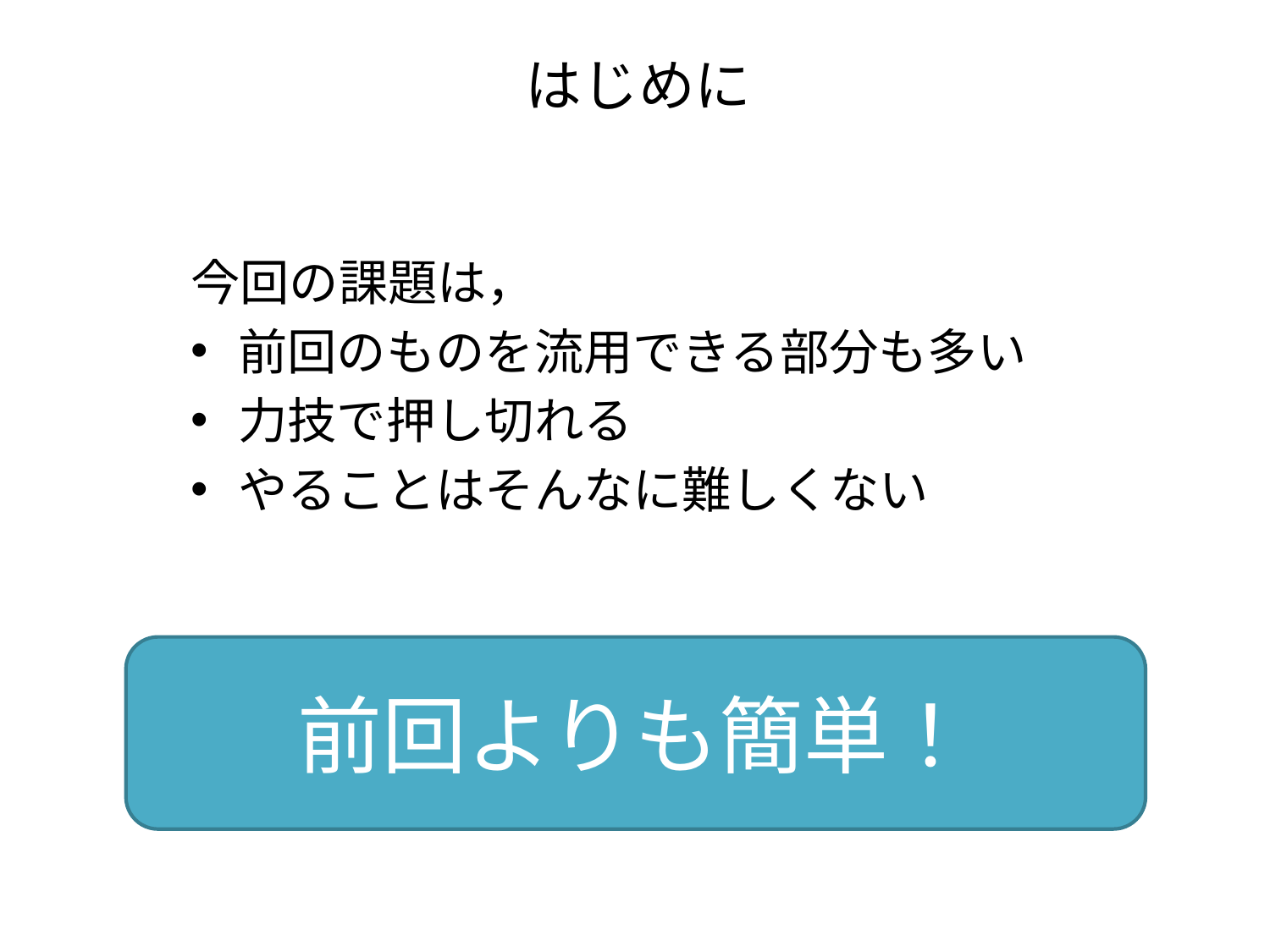

# はじめに
今回の課題は，
前回のものを流用できる部分も多い
力技で押し切れる
やることはそんなに難しくない
前回よりも簡単！